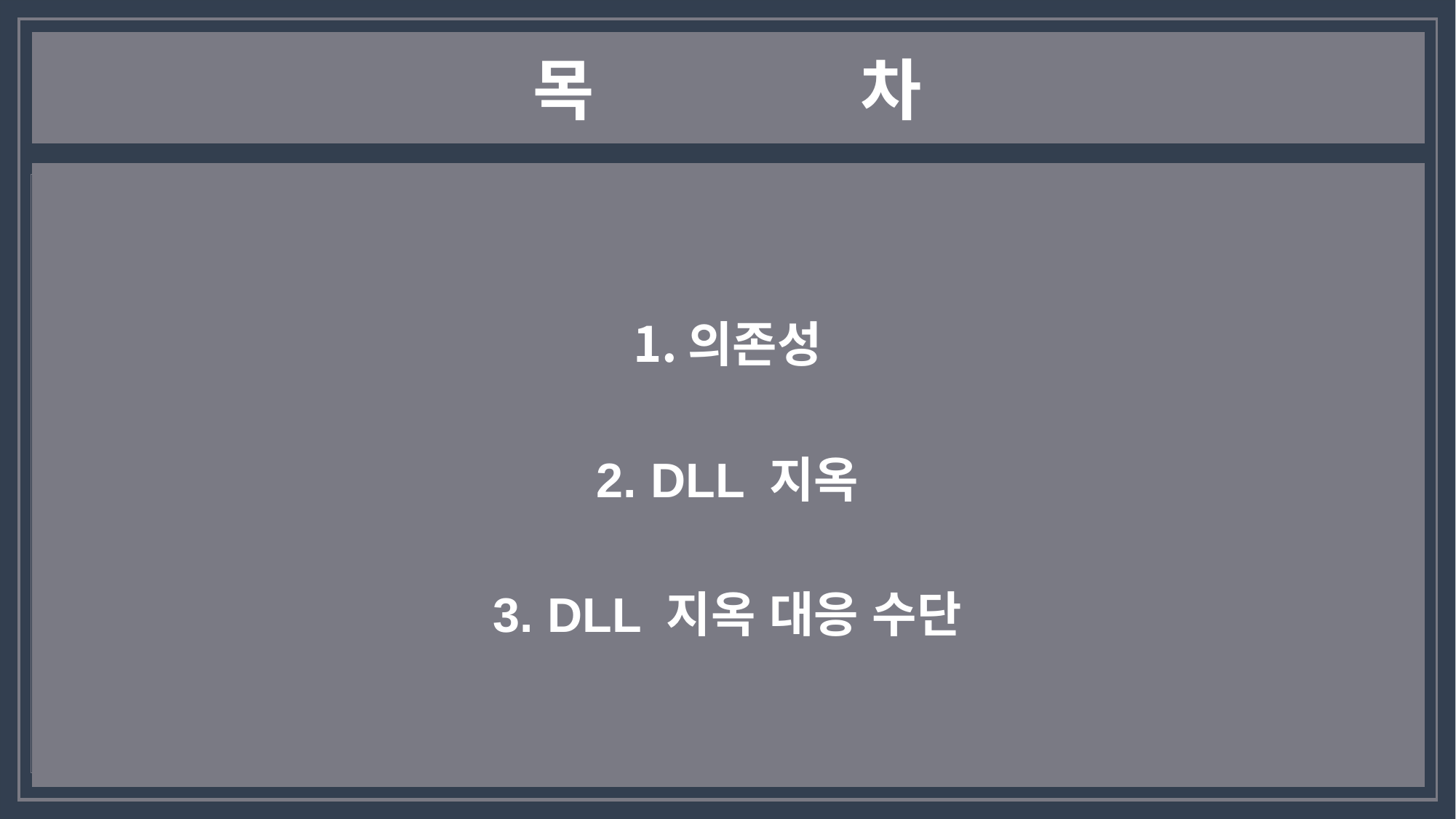

# 목			차

의존성

DLL 지옥

DLL 지옥 대응 수단